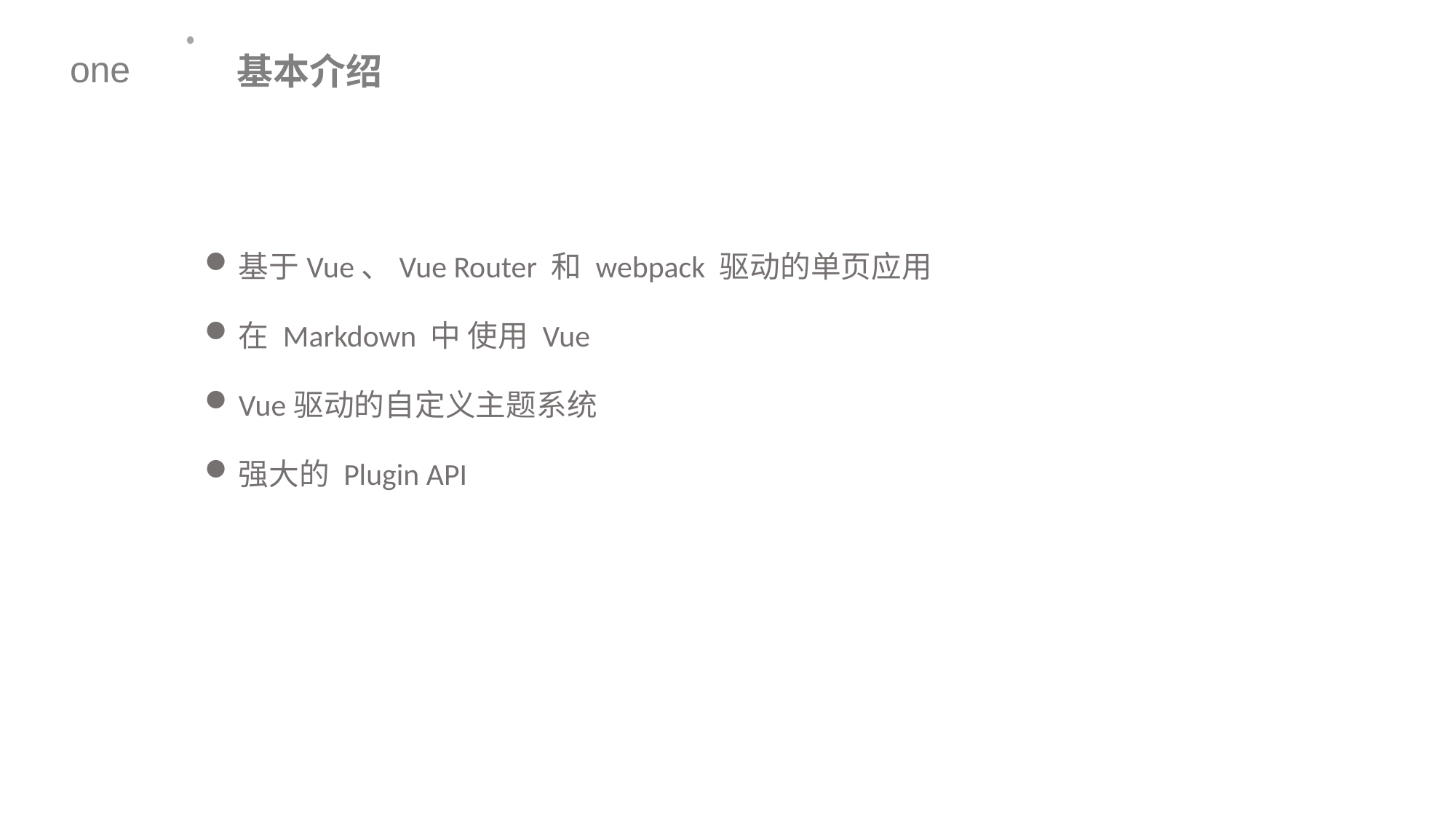

基本介绍
one
基于Vue、Vue Router 和 webpack 驱动的单页应用
在 Markdown 中 使用 Vue
Vue驱动的自定义主题系统
强大的 Plugin API